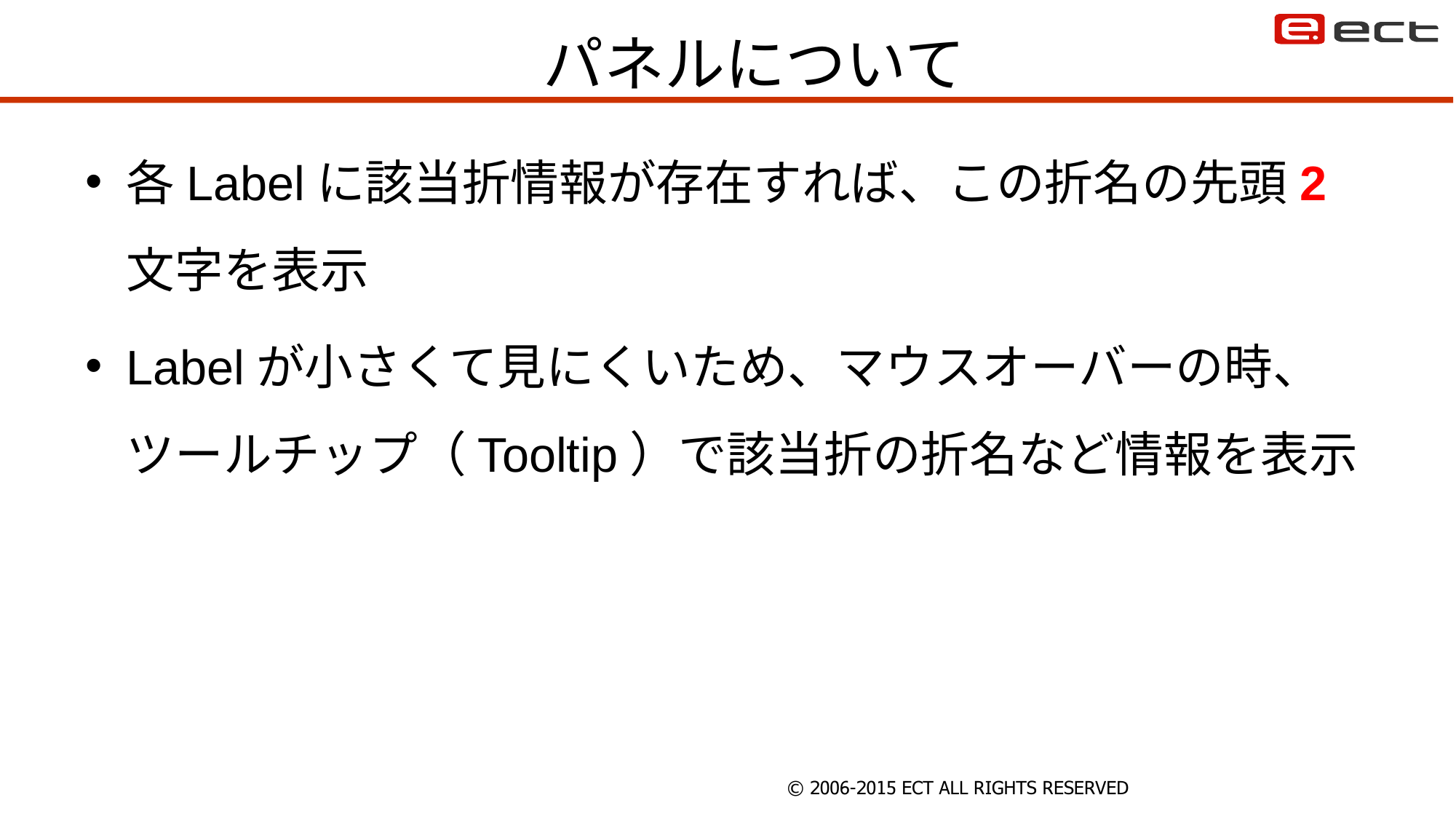

# パネルについて
各Labelに該当折情報が存在すれば、この折名の先頭2文字を表示
Labelが小さくて見にくいため、マウスオーバーの時、ツールチップ（Tooltip）で該当折の折名など情報を表示